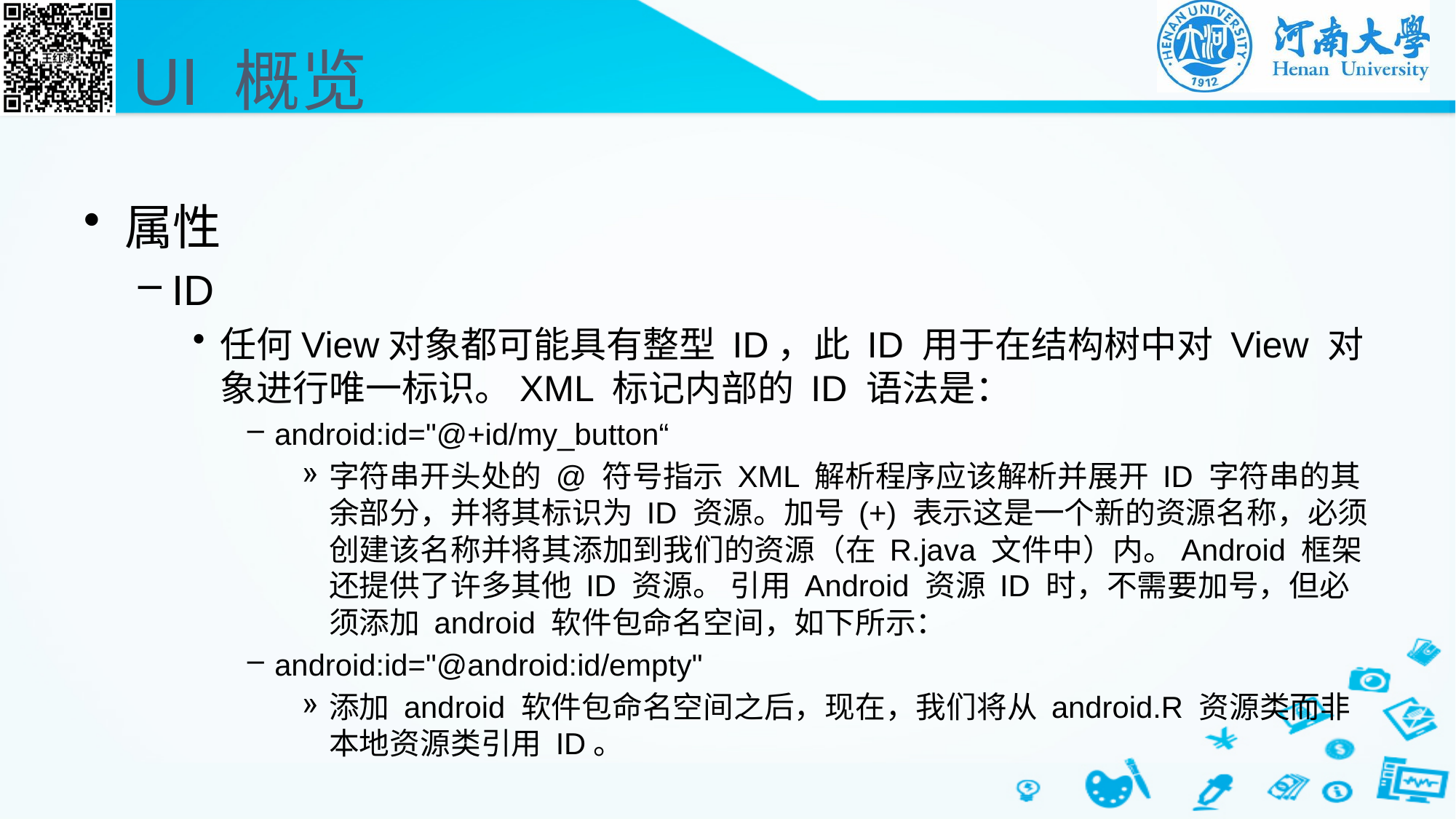

# UI 概览
属性
ID
任何View对象都可能具有整型 ID，此 ID 用于在结构树中对 View 对象进行唯一标识。XML 标记内部的 ID 语法是：
android:id="@+id/my_button“
字符串开头处的 @ 符号指示 XML 解析程序应该解析并展开 ID 字符串的其余部分，并将其标识为 ID 资源。加号 (+) 表示这是一个新的资源名称，必须创建该名称并将其添加到我们的资源（在 R.java 文件中）内。Android 框架还提供了许多其他 ID 资源。 引用 Android 资源 ID 时，不需要加号，但必须添加 android 软件包命名空间，如下所示：
android:id="@android:id/empty"
添加 android 软件包命名空间之后，现在，我们将从 android.R 资源类而非本地资源类引用 ID。